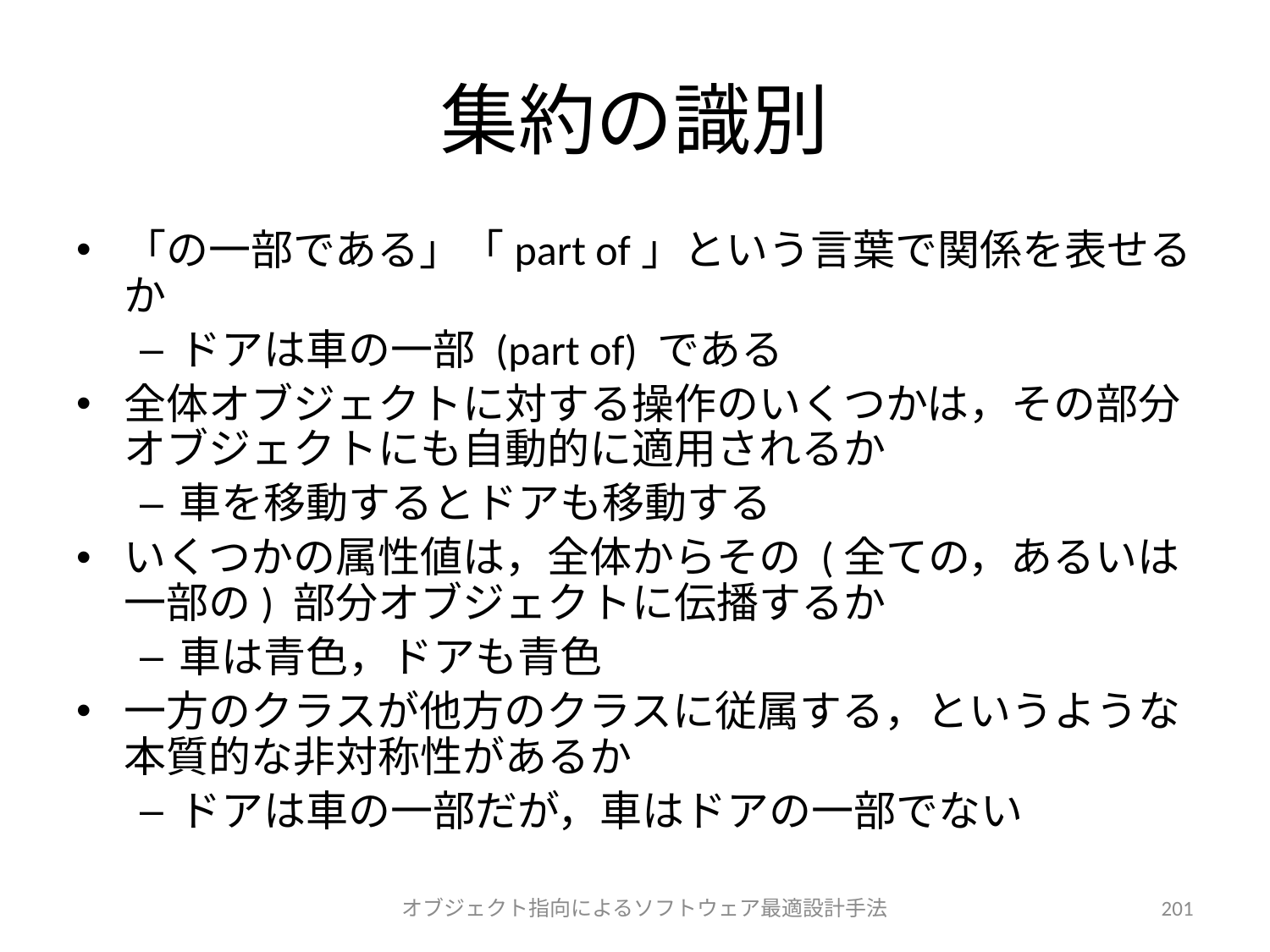

# 集約の識別
「の一部である」「part of」という言葉で関係を表せるか
ドアは車の一部 (part of) である
全体オブジェクトに対する操作のいくつかは，その部分オブジェクトにも自動的に適用されるか
車を移動するとドアも移動する
いくつかの属性値は，全体からその (全ての，あるいは一部の) 部分オブジェクトに伝播するか
車は青色，ドアも青色
一方のクラスが他方のクラスに従属する，というような本質的な非対称性があるか
ドアは車の一部だが，車はドアの一部でない
オブジェクト指向によるソフトウェア最適設計手法
201